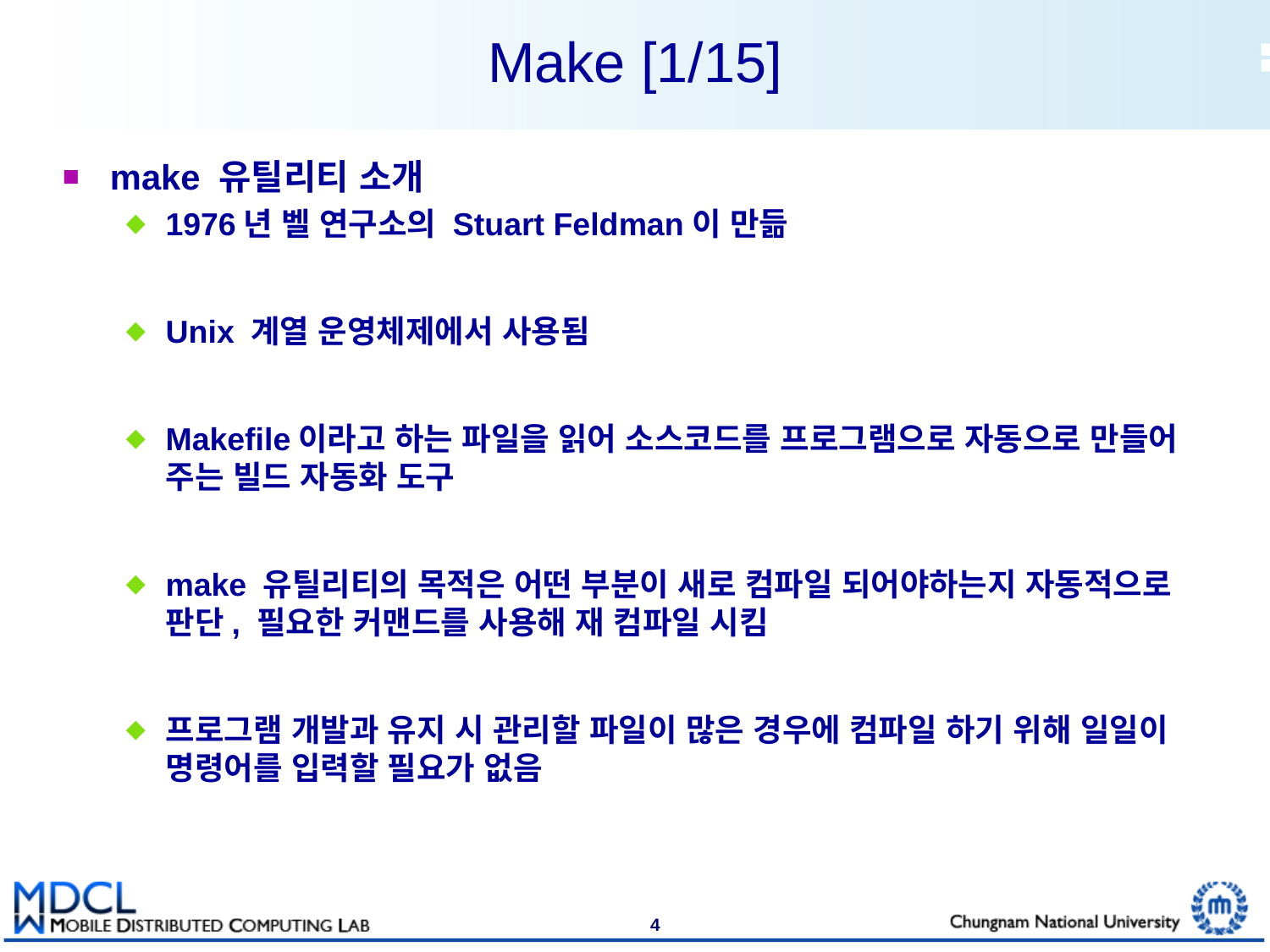

# Make [1/15]
make 유틸리티 소개
1976년 벨 연구소의 Stuart Feldman이 만듦

Unix 계열 운영체제에서 사용됨

Makefile이라고 하는 파일을 읽어 소스코드를 프로그램으로 자동으로 만들어 주는 빌드 자동화 도구

make 유틸리티의 목적은 어떤 부분이 새로 컴파일 되어야하는지 자동적으로 판단, 필요한 커맨드를 사용해 재 컴파일 시킴

프로그램 개발과 유지 시 관리할 파일이 많은 경우에 컴파일 하기 위해 일일이 명령어를 입력할 필요가 없음